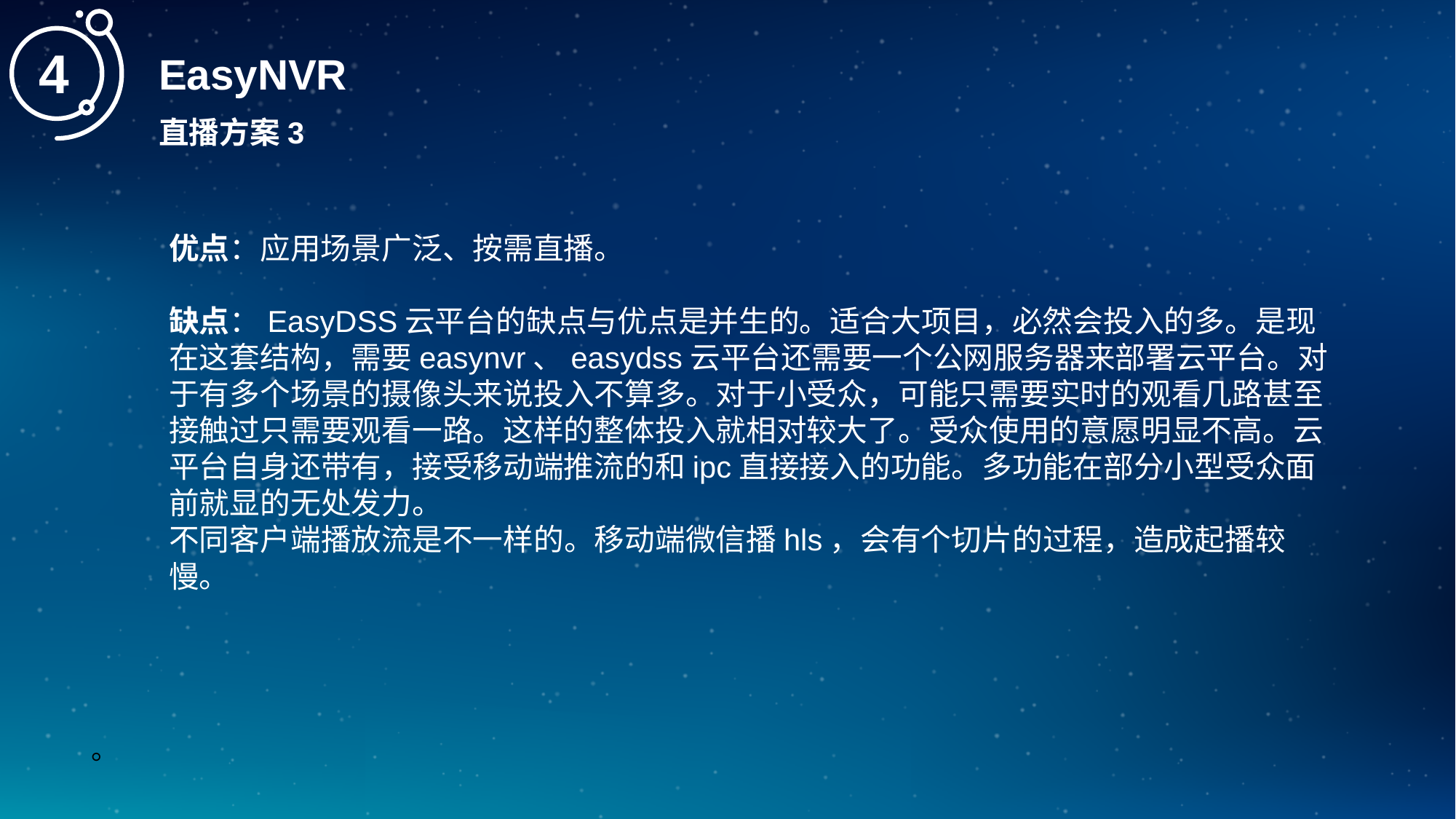

4

EasyNVR
直播方案3
优点：应用场景广泛、按需直播。

缺点：EasyDSS云平台的缺点与优点是并生的。适合大项目，必然会投入的多。是现在这套结构，需要easynvr、easydss云平台还需要一个公网服务器来部署云平台。对于有多个场景的摄像头来说投入不算多。对于小受众，可能只需要实时的观看几路甚至接触过只需要观看一路。这样的整体投入就相对较大了。受众使用的意愿明显不高。云平台自身还带有，接受移动端推流的和ipc直接接入的功能。多功能在部分小型受众面前就显的无处发力。
不同客户端播放流是不一样的。移动端微信播hls，会有个切片的过程，造成起播较慢。

。